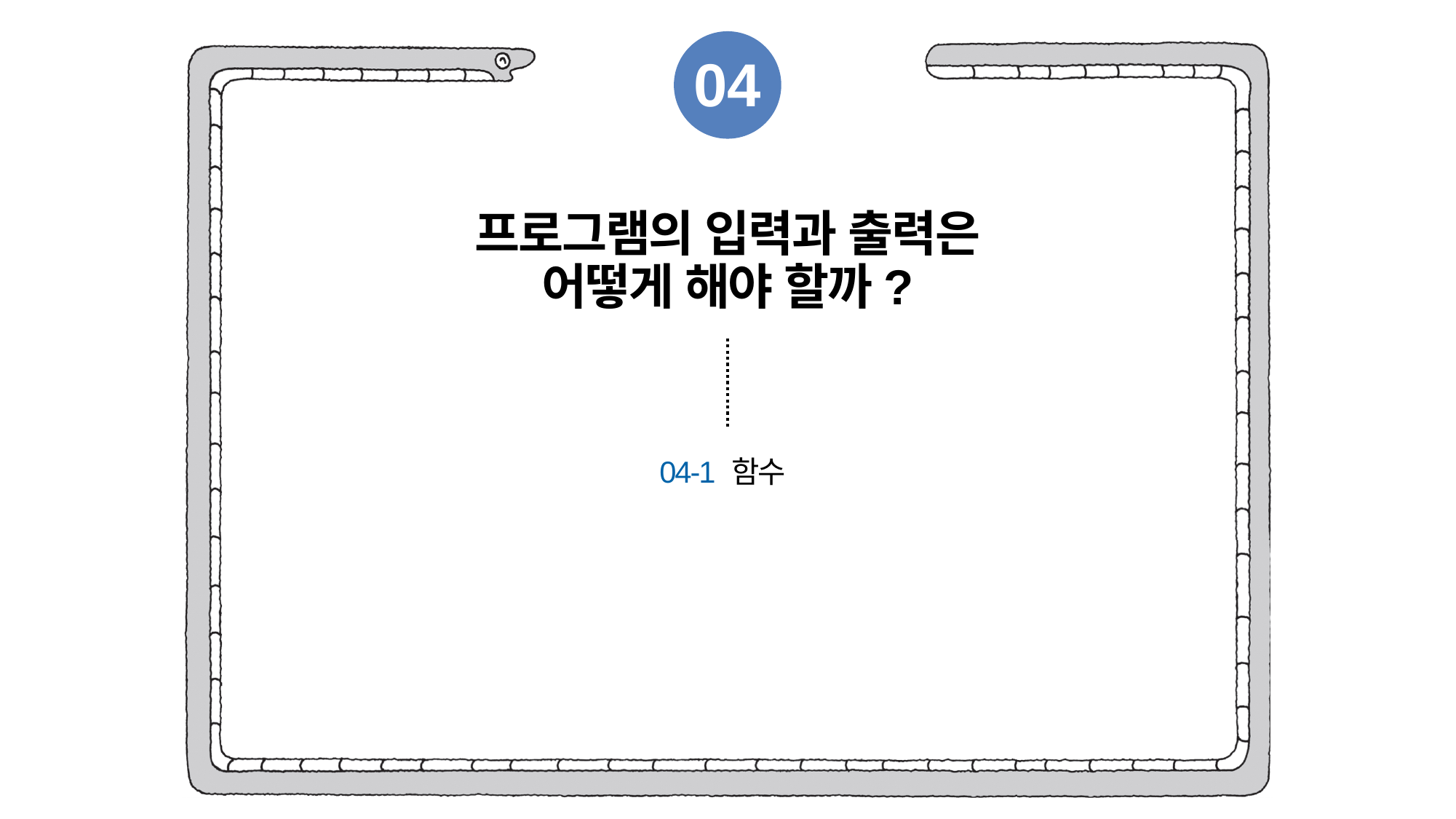

04
프로그램의 입력과 출력은
어떻게 해야 할까?
04-1 함수